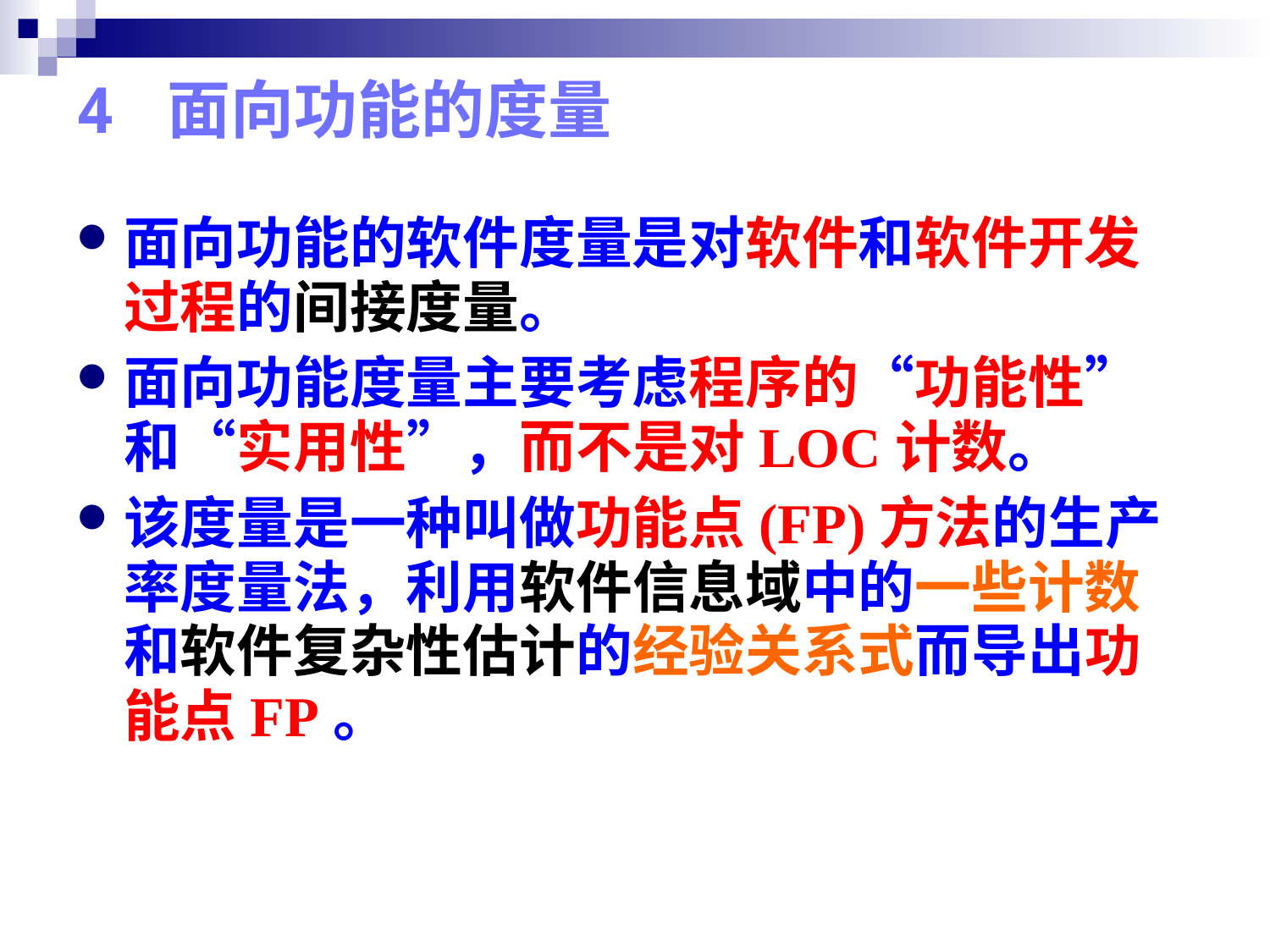

# 4 面向功能的度量
面向功能的软件度量是对软件和软件开发过程的间接度量。
面向功能度量主要考虑程序的“功能性”和“实用性”，而不是对LOC计数。
该度量是一种叫做功能点(FP)方法的生产率度量法，利用软件信息域中的一些计数和软件复杂性估计的经验关系式而导出功能点FP。

13